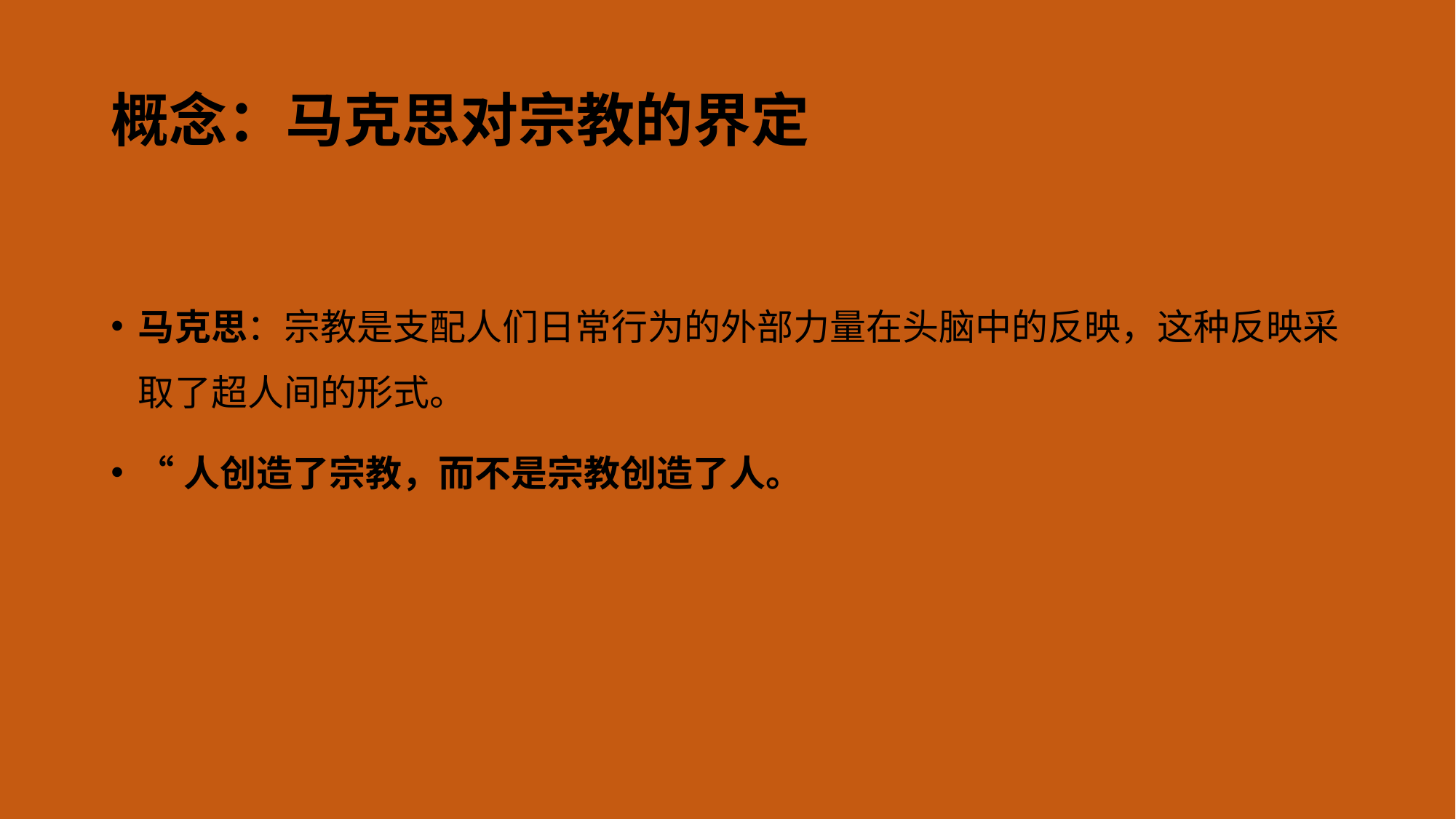

# 概念：马克思对宗教的界定

马克思：宗教是支配人们日常行为的外部力量在头脑中的反映，这种反映采取了超人间的形式。
“人创造了宗教，而不是宗教创造了人。